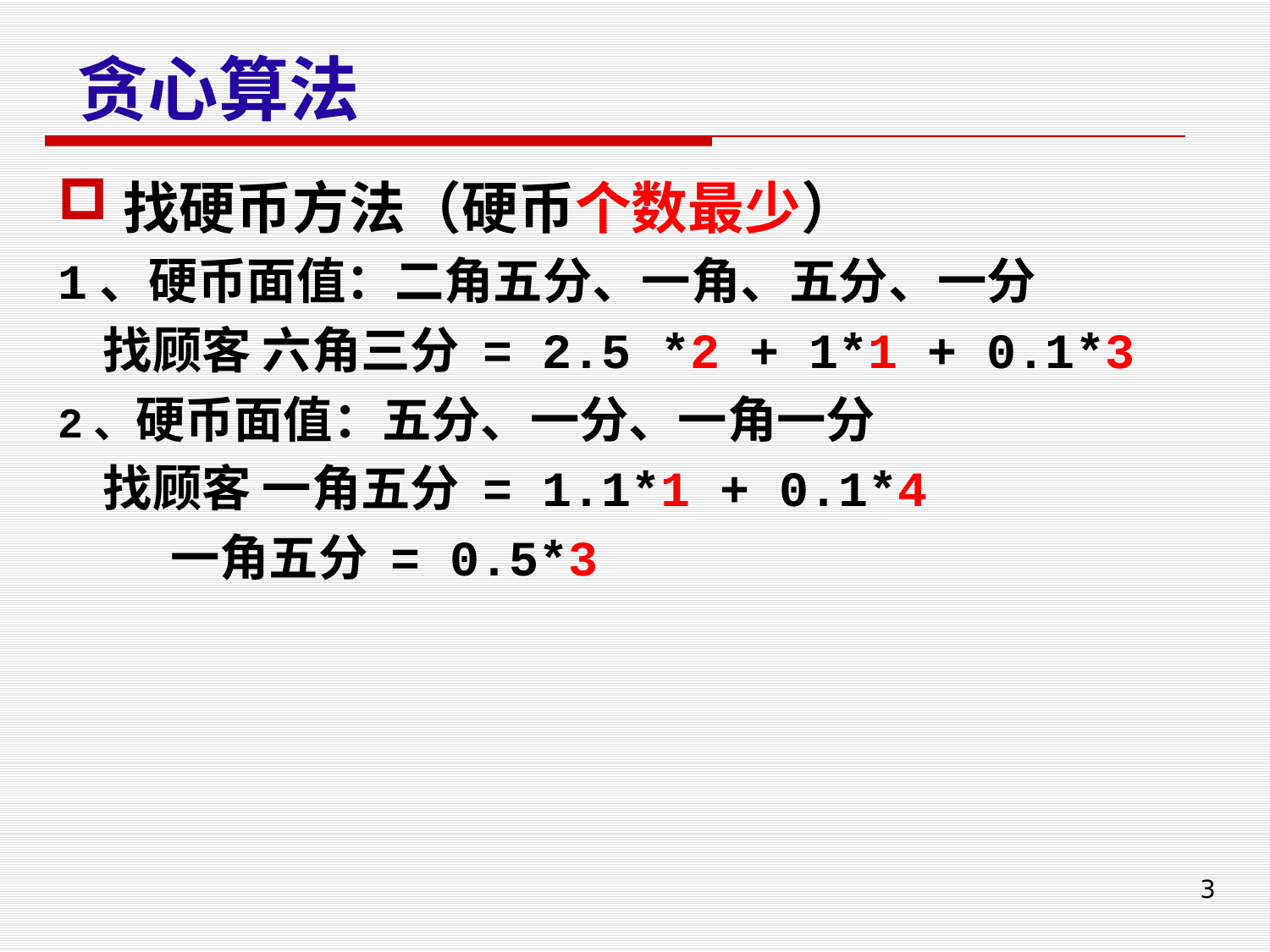

# 贪心算法
找硬币方法（硬币个数最少）
1、硬币面值：二角五分、一角、五分、一分
   找顾客 六角三分 = 2.5 *2 + 1*1 + 0.1*3
2、硬币面值：五分、一分、一角一分
   找顾客 一角五分 = 1.1*1 + 0.1*4
         一角五分 = 0.5*3
3